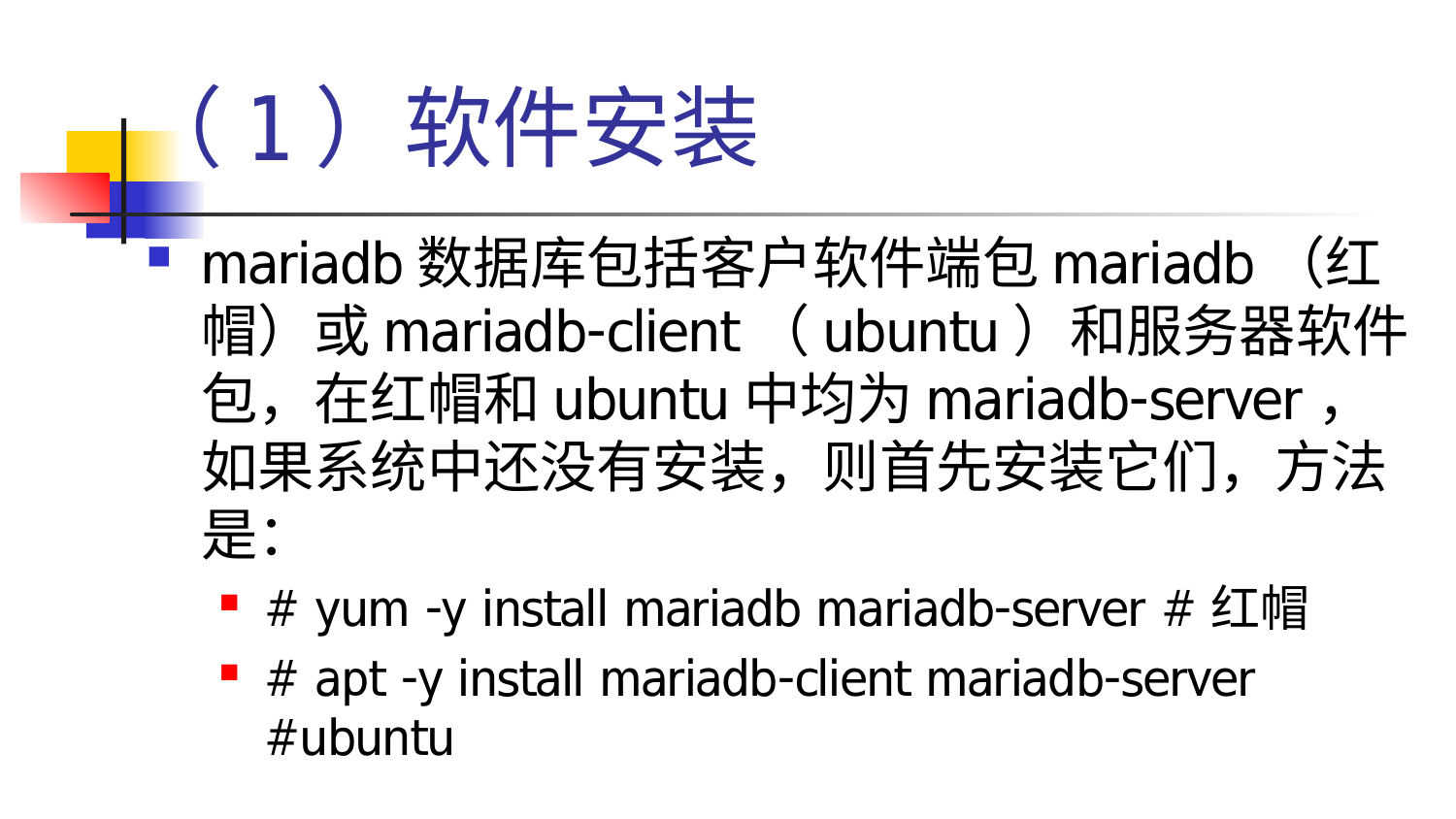

# （1）软件安装
mariadb数据库包括客户软件端包mariadb（红帽）或mariadb-client（ubuntu）和服务器软件包，在红帽和ubuntu中均为mariadb-server，如果系统中还没有安装，则首先安装它们，方法是：
# yum -y install mariadb mariadb-server #红帽
# apt -y install mariadb-client mariadb-server #ubuntu